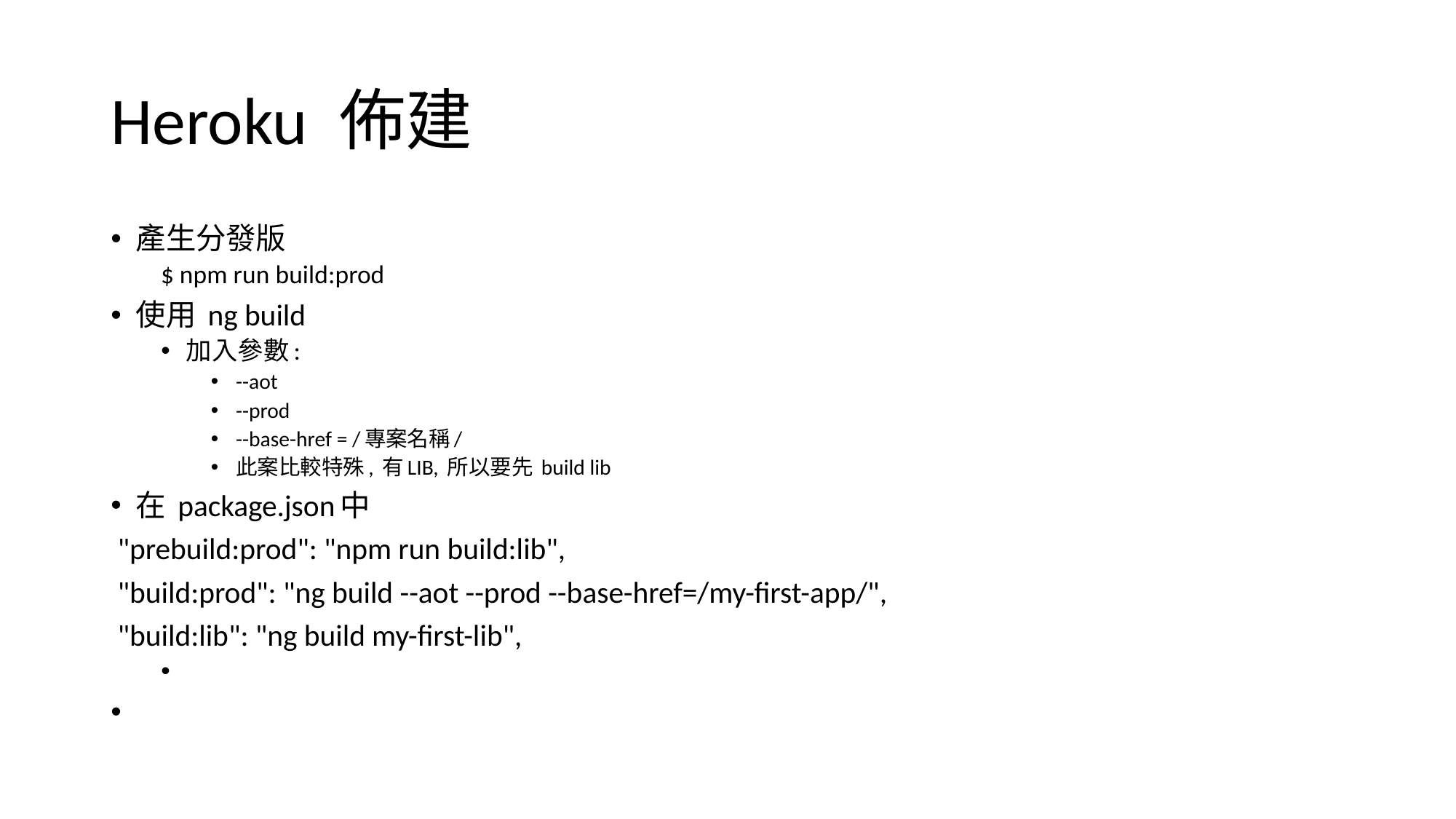

# Heroku 佈建
產生分發版
$ npm run build:prod
使用 ng build
加入參數:
--aot
--prod
--base-href = /專案名稱/
此案比較特殊, 有LIB, 所以要先 build lib
在 package.json中
 "prebuild:prod": "npm run build:lib",
 "build:prod": "ng build --aot --prod --base-href=/my-first-app/",
 "build:lib": "ng build my-first-lib",